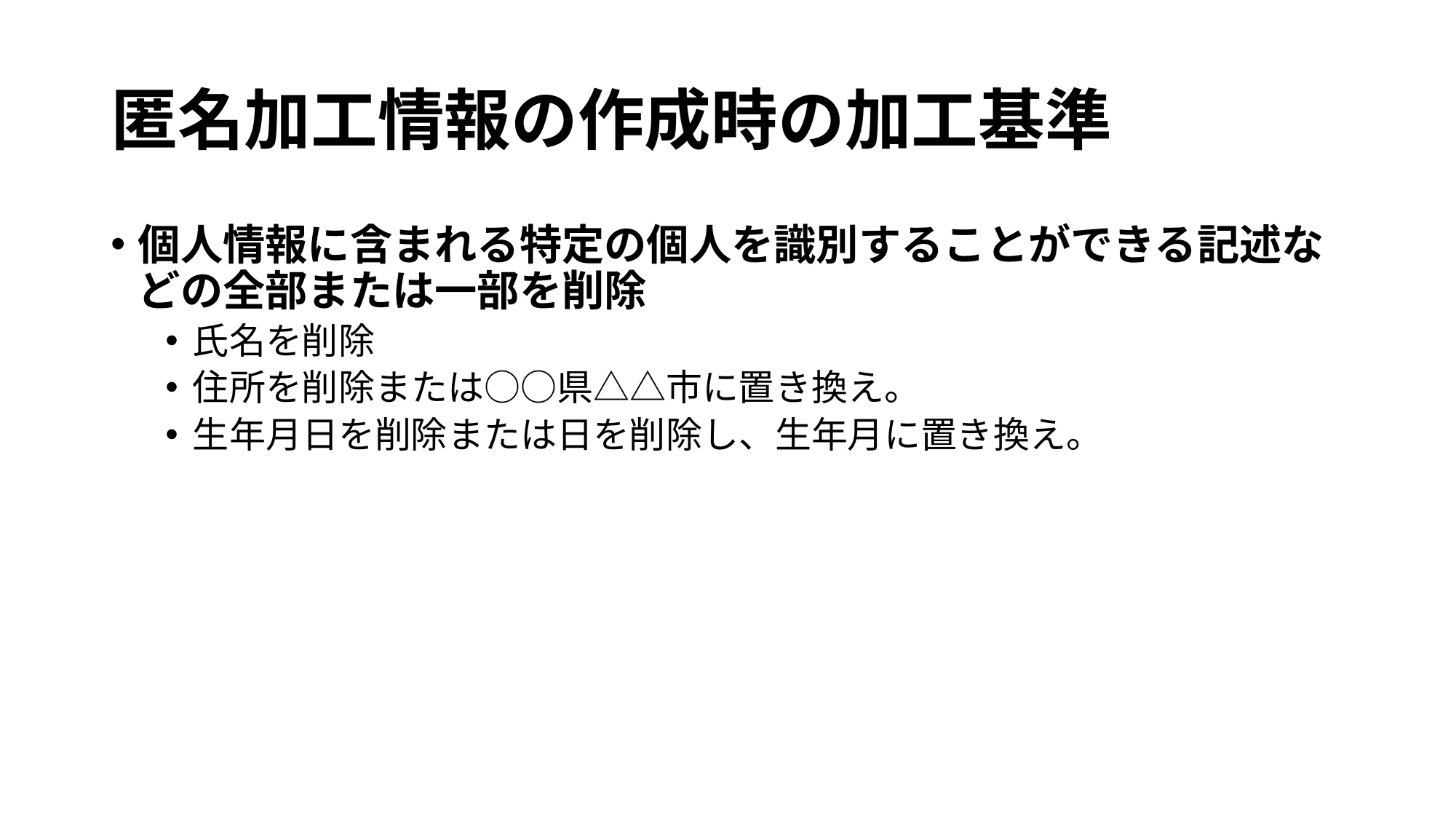

# 匿名加工情報の作成時の加工基準
個人情報に含まれる特定の個人を識別することができる記述などの全部または一部を削除
氏名を削除
住所を削除または○○県△△市に置き換え。
生年月日を削除または日を削除し、生年月に置き換え。